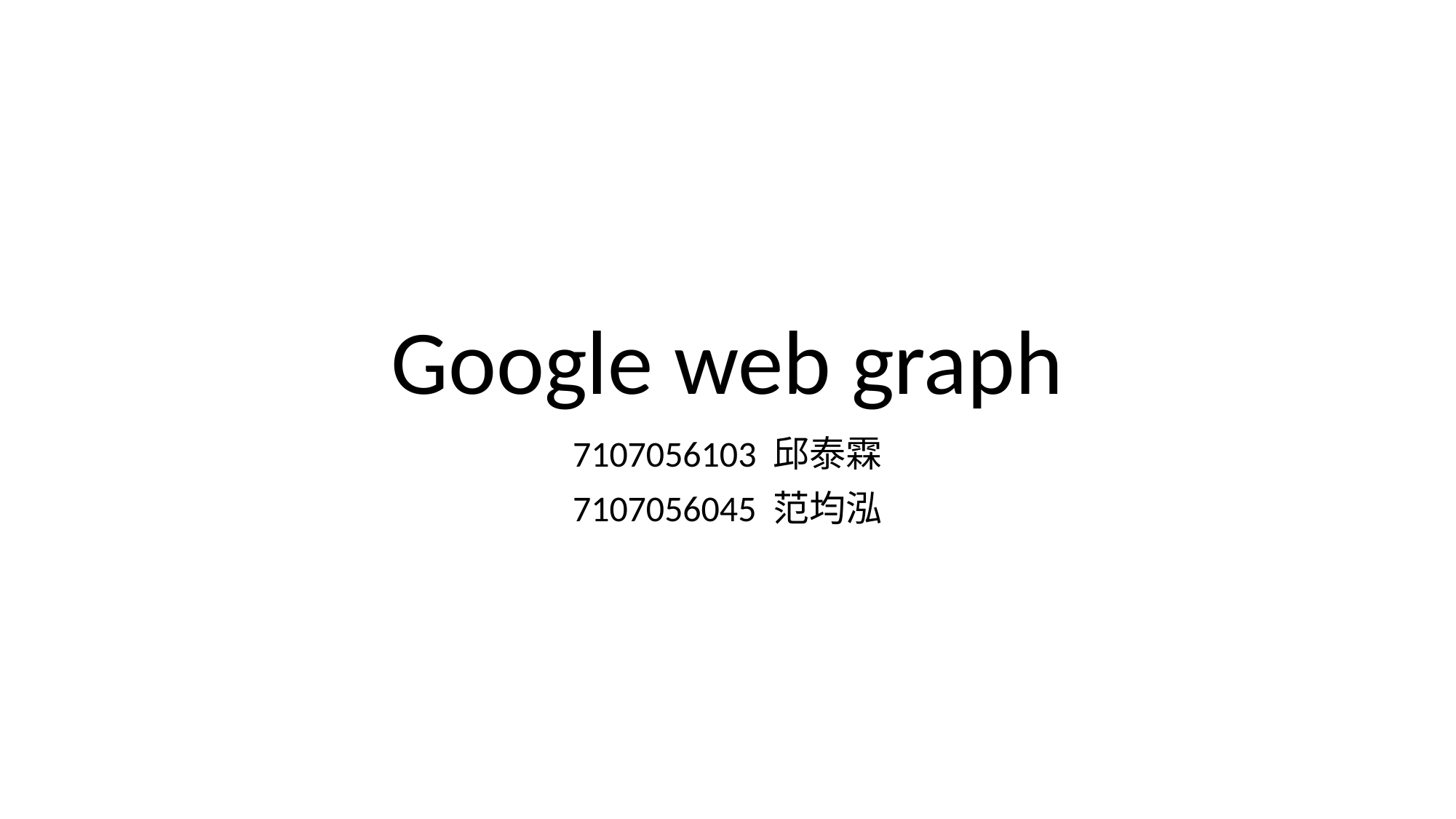

# Google web graph
7107056103 邱泰霖
7107056045 范均泓